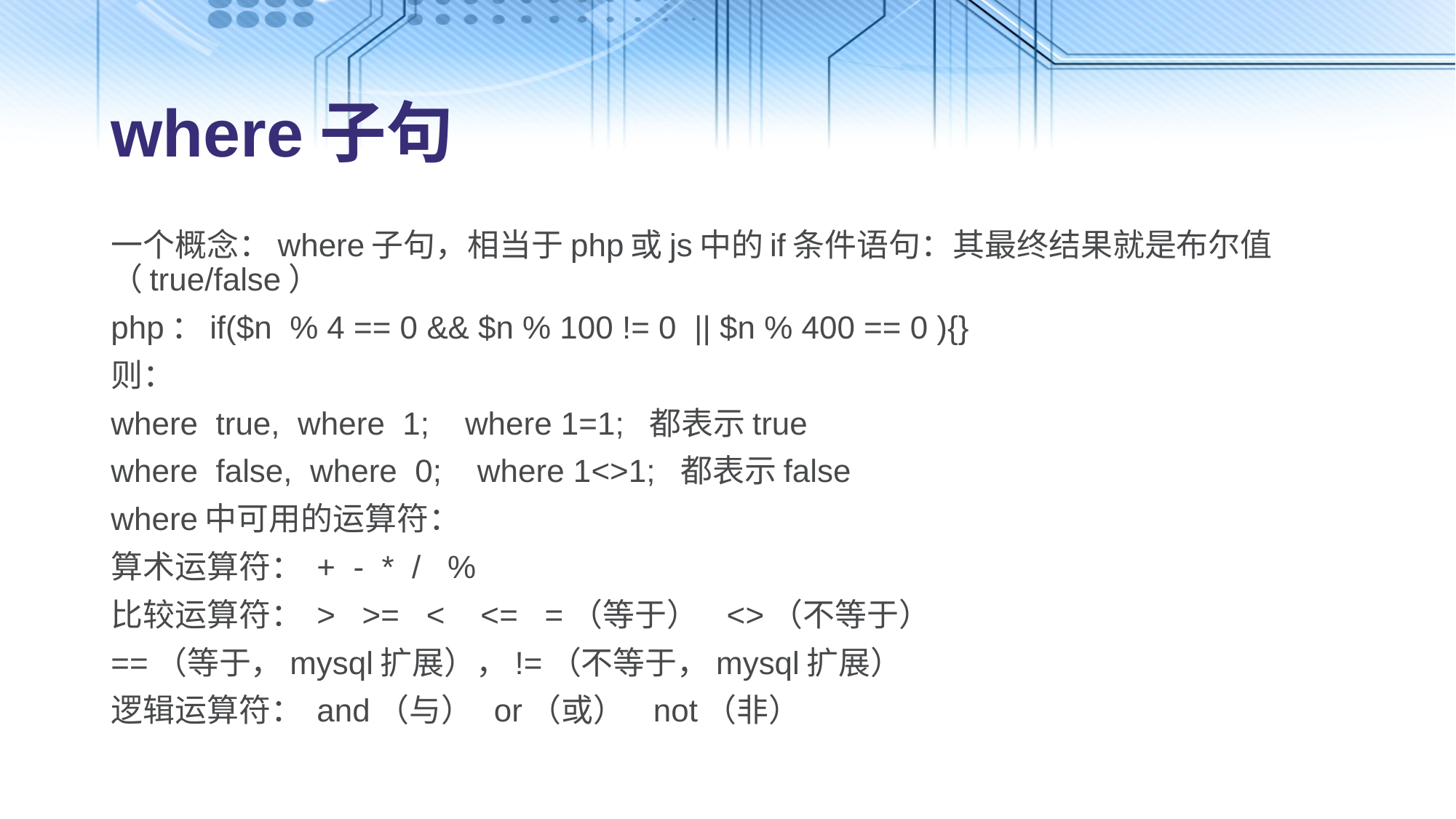

# where子句
一个概念：where子句，相当于php或js中的if条件语句：其最终结果就是布尔值（true/false）
php：if($n  % 4 == 0 && $n % 100 != 0  || $n % 400 == 0 ){}
则：
where  true,  where  1;    where 1=1;  都表示true
where  false,  where  0;    where 1<>1;  都表示false
where中可用的运算符：
算术运算符： +  -  *  /   %
比较运算符： >   >=   <    <=   =（等于）   <>（不等于）
==（等于，mysql扩展），!=（不等于，mysql扩展）
逻辑运算符： and（与）  or（或）   not（非）